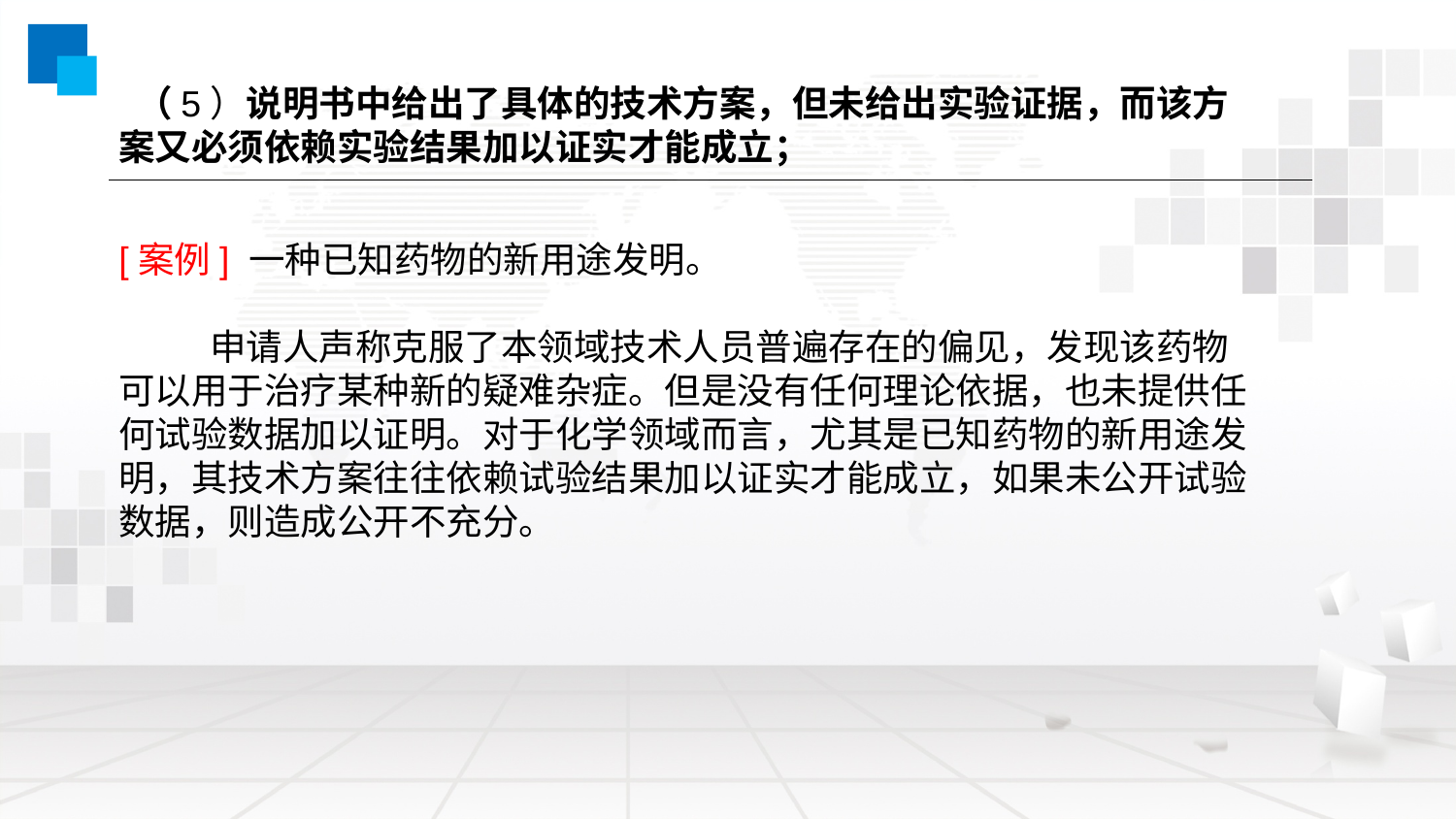

（5）说明书中给出了具体的技术方案，但未给出实验证据，而该方案又必须依赖实验结果加以证实才能成立；
[案例] 一种已知药物的新用途发明。

          申请人声称克服了本领域技术人员普遍存在的偏见，发现该药物可以用于治疗某种新的疑难杂症。但是没有任何理论依据，也未提供任何试验数据加以证明。对于化学领域而言，尤其是已知药物的新用途发明，其技术方案往往依赖试验结果加以证实才能成立，如果未公开试验数据，则造成公开不充分。